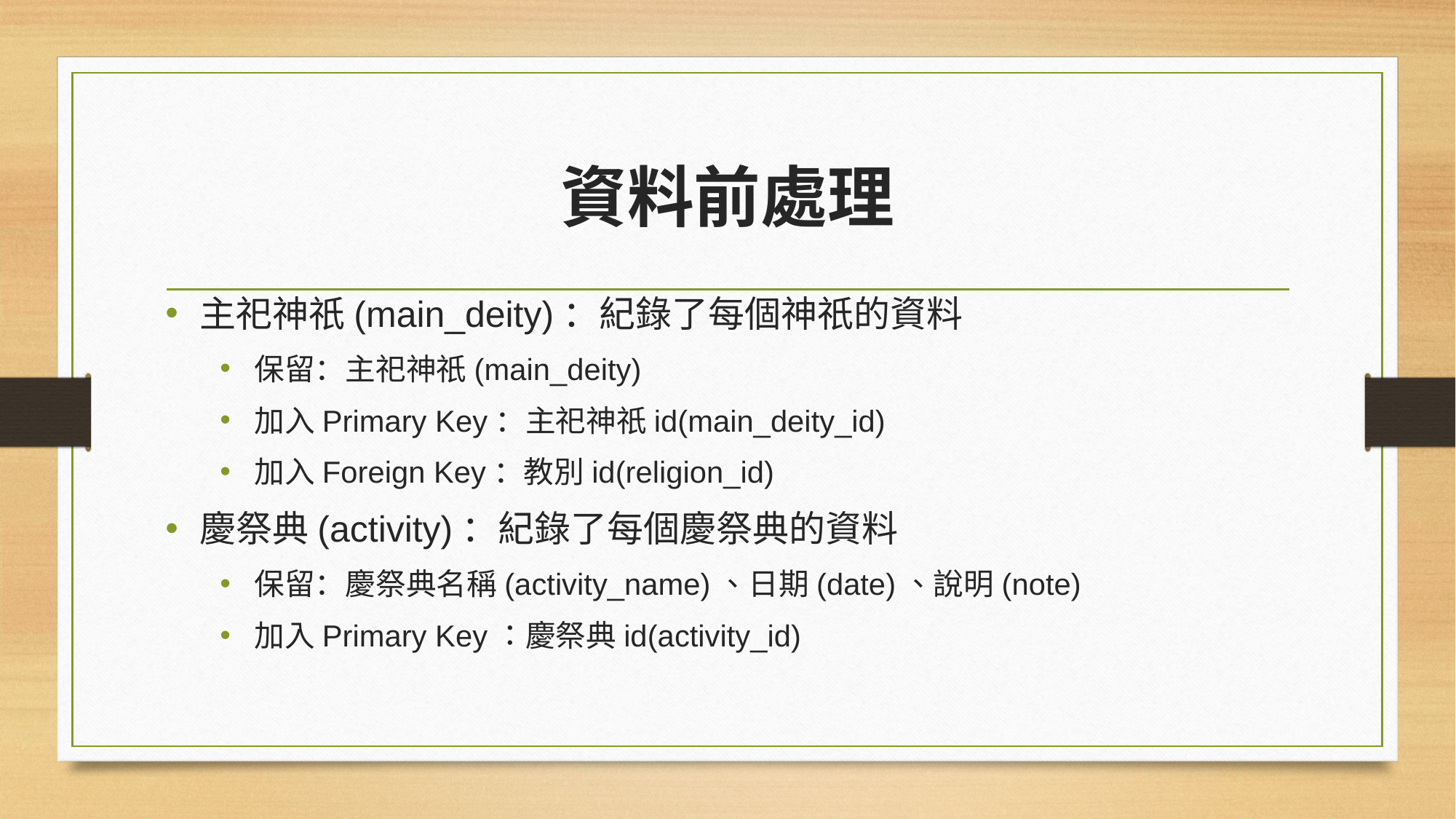

# 資料前處理
主祀神祇(main_deity)：紀錄了每個神祇的資料
保留：主祀神祇(main_deity)
加入Primary Key：主祀神祇id(main_deity_id)
加入Foreign Key：教別id(religion_id)
慶祭典(activity)：紀錄了每個慶祭典的資料
保留：慶祭典名稱(activity_name)、日期(date)、說明(note)
加入Primary Key：慶祭典id(activity_id)